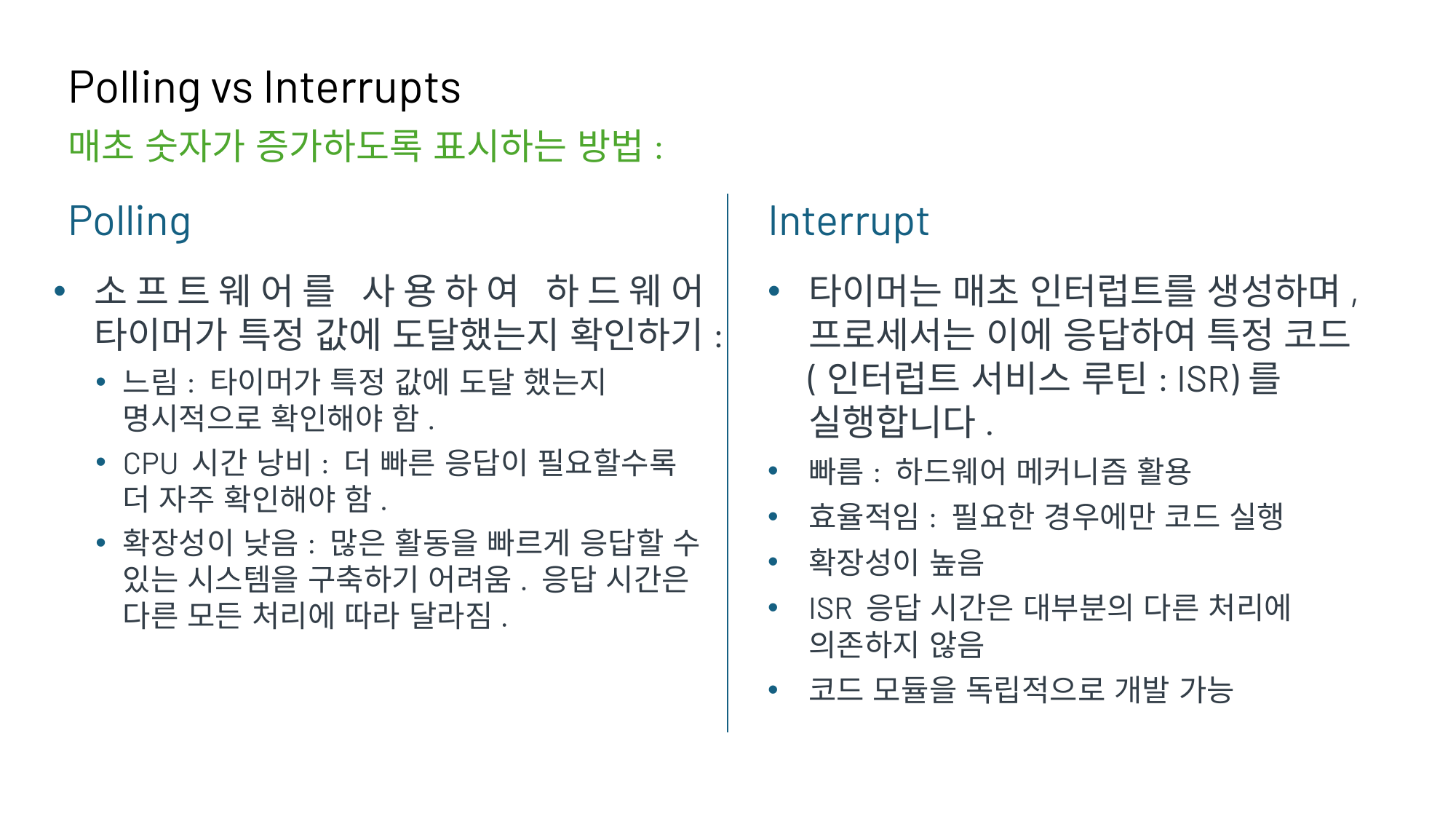

# Polling vs Interrupts
매초 숫자가 증가하도록 표시하는 방법:

Polling

Interrupt

타이머는 매초 인터럽트를 생성하며, 프로세서는 이에 응답하여 특정 코드(인터럽트 서비스 루틴: ISR)를 실행합니다.
빠름: 하드웨어 메커니즘 활용
효율적임: 필요한 경우에만 코드 실행
확장성이 높음
ISR 응답 시간은 대부분의 다른 처리에 의존하지 않음
코드 모듈을 독립적으로 개발 가능
소프트웨어를 사용하여 하드웨어 타이머가 특정 값에 도달했는지 확인하기:
느림: 타이머가 특정 값에 도달 했는지 명시적으로 확인해야 함.
CPU 시간 낭비: 더 빠른 응답이 필요할수록 더 자주 확인해야 함.
확장성이 낮음: 많은 활동을 빠르게 응답할 수 있는 시스템을 구축하기 어려움. 응답 시간은 다른 모든 처리에 따라 달라짐.